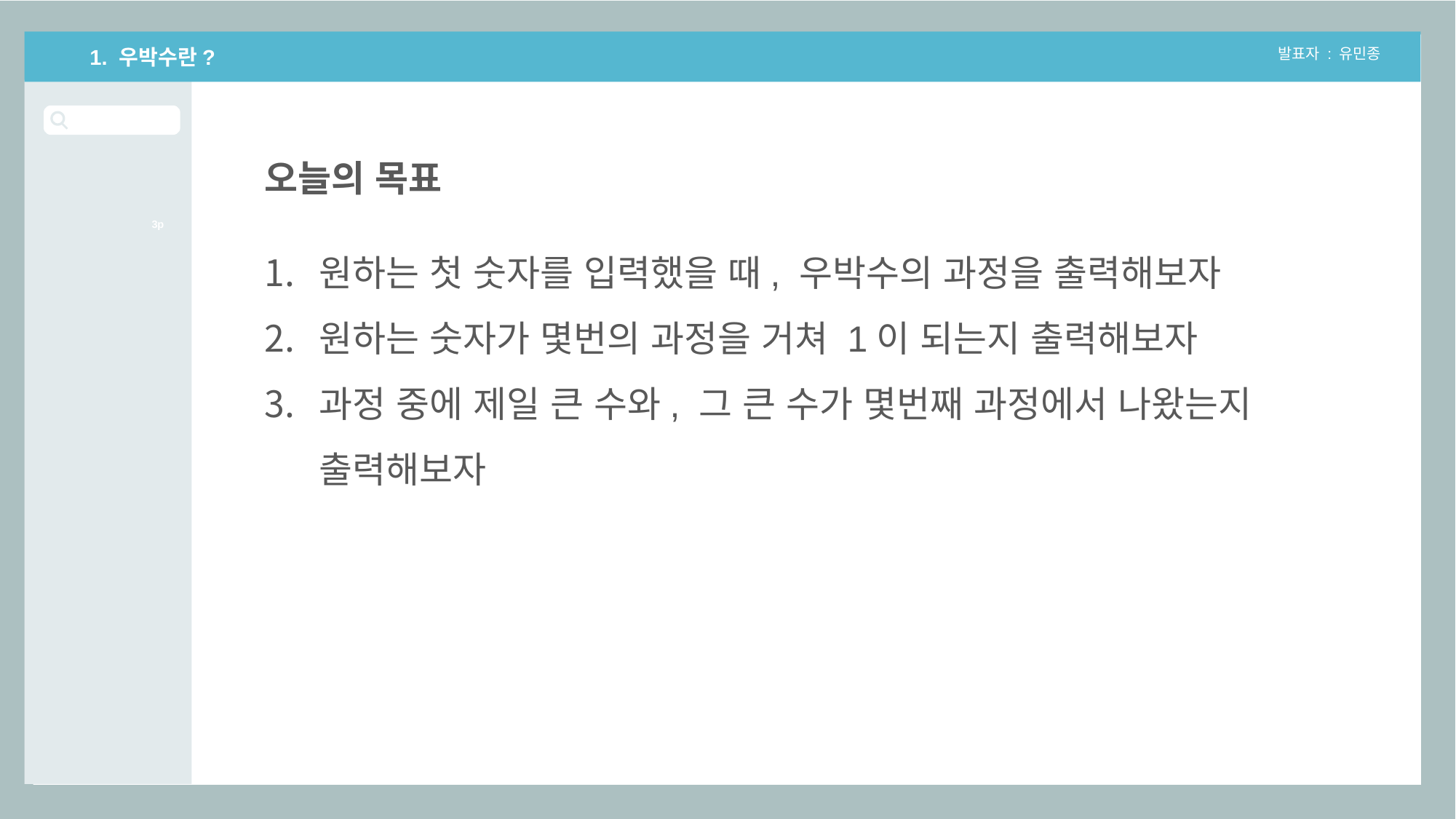

1. 우박수란?
발표자 : 유민종

오늘의 목표
3p
원하는 첫 숫자를 입력했을 때, 우박수의 과정을 출력해보자
원하는 숫자가 몇번의 과정을 거쳐 1이 되는지 출력해보자
과정 중에 제일 큰 수와, 그 큰 수가 몇번째 과정에서 나왔는지 출력해보자